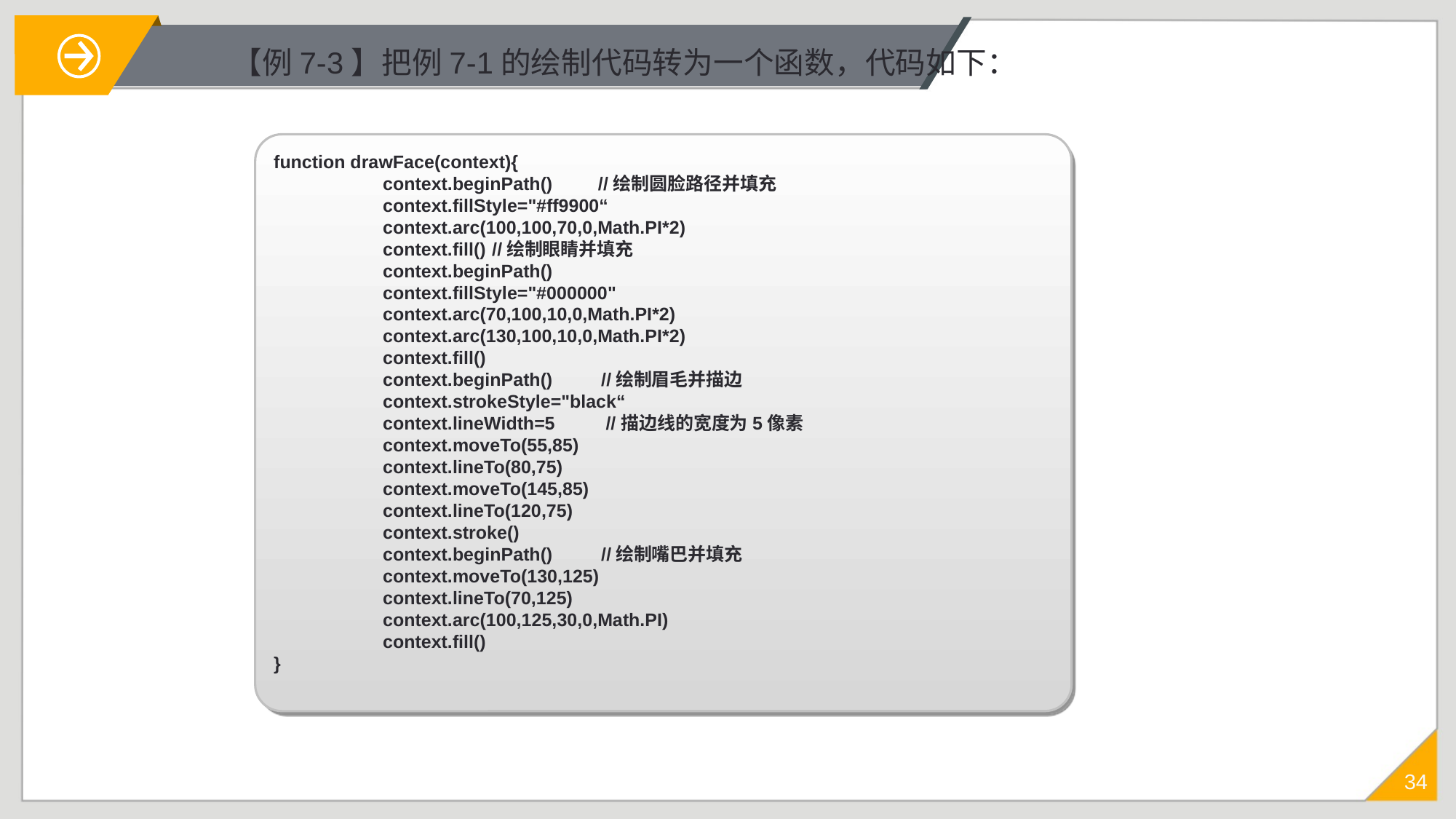

【例7-3】把例7-1的绘制代码转为一个函数，代码如下：
function drawFace(context){
	context.beginPath()         //绘制圆脸路径并填充
	context.fillStyle="#ff9900“
 	context.arc(100,100,70,0,Math.PI*2)
	context.fill() 	//绘制眼睛并填充
	context.beginPath()
	context.fillStyle="#000000"
	context.arc(70,100,10,0,Math.PI*2)
	context.arc(130,100,10,0,Math.PI*2)
	context.fill()
	context.beginPath() 	//绘制眉毛并描边
	context.strokeStyle="black“
	context.lineWidth=5          //描边线的宽度为5像素
	context.moveTo(55,85)
	context.lineTo(80,75)
	context.moveTo(145,85)
	context.lineTo(120,75)
	context.stroke()
	context.beginPath() 	//绘制嘴巴并填充
	context.moveTo(130,125)
	context.lineTo(70,125)
	context.arc(100,125,30,0,Math.PI)
	context.fill()
}